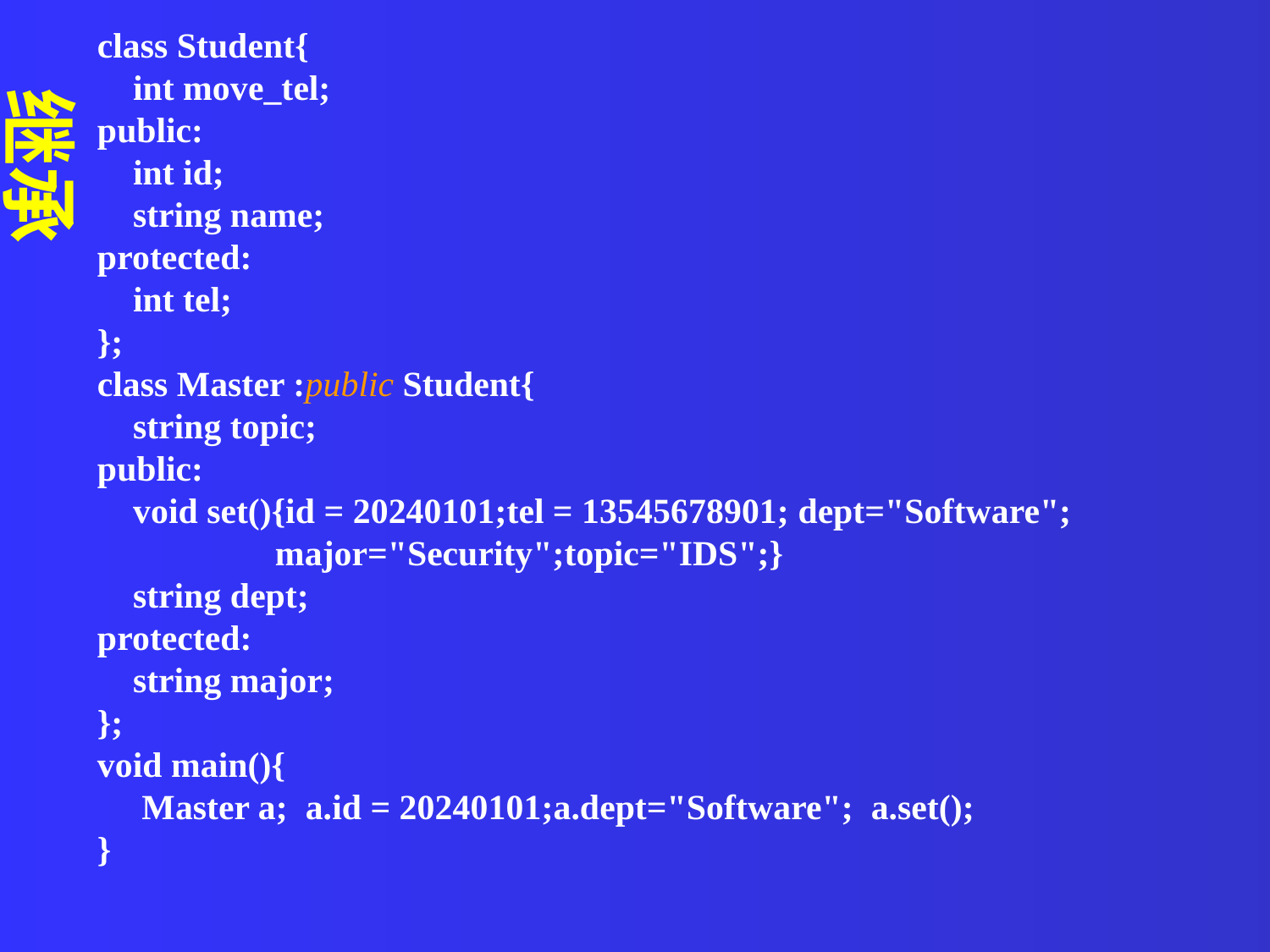

class Student{
    int move_tel;
public:
    int id;
    string name;
protected:
    int tel;
};
class Master :public Student{
    string topic;
public:
    void set(){id = 20240101;tel = 13545678901; dept="Software";
                    major="Security";topic="IDS";}
    string dept;
protected:
    string major;
};
void main(){
     Master a;  a.id = 20240101;a.dept="Software";  a.set();
}
继承